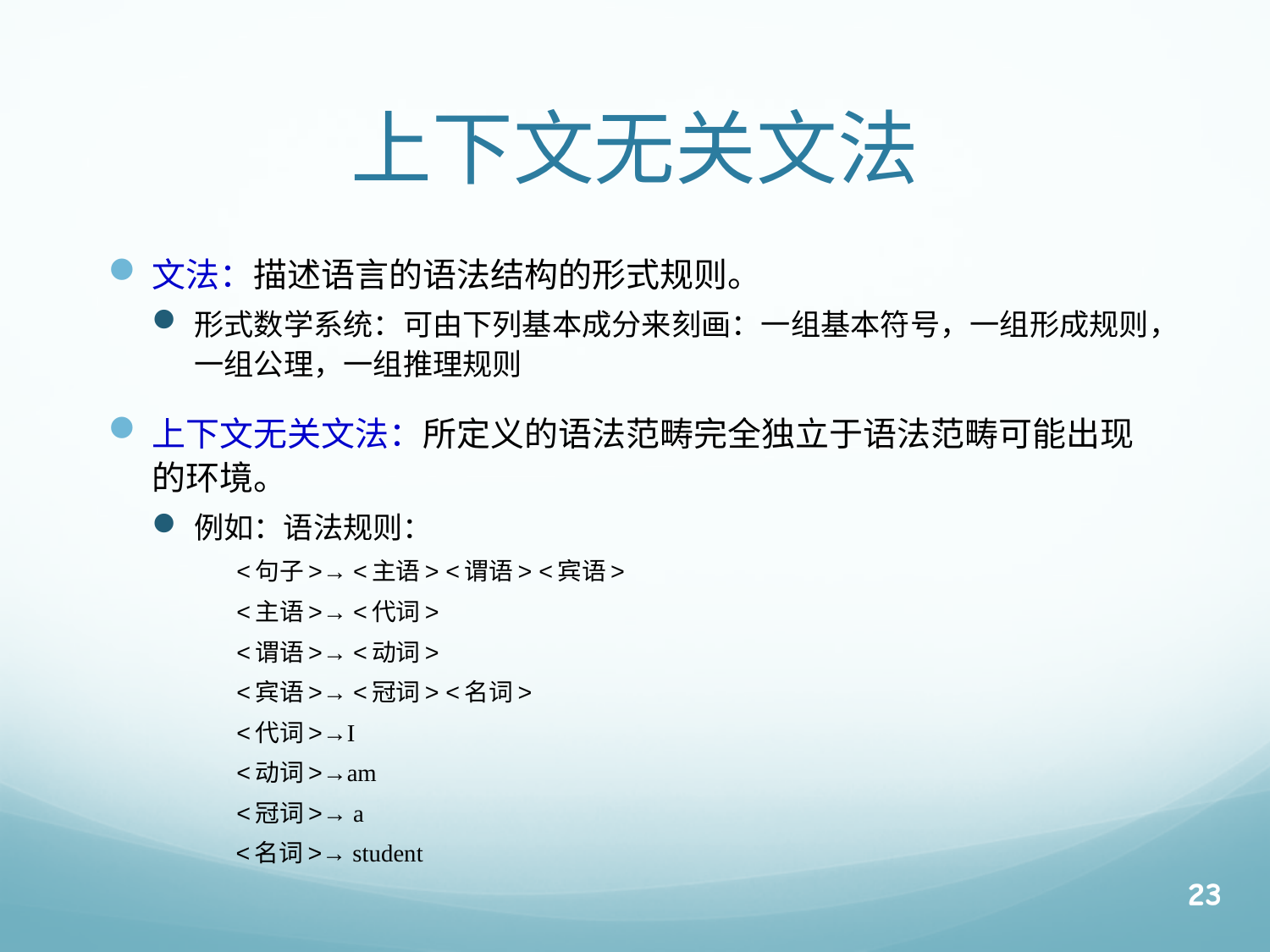

# 上下文无关文法
文法：描述语言的语法结构的形式规则。
形式数学系统：可由下列基本成分来刻画：一组基本符号，一组形成规则，一组公理，一组推理规则
上下文无关文法：所定义的语法范畴完全独立于语法范畴可能出现的环境。
例如：语法规则：
	 <句子>→ <主语> <谓语> <宾语>
	 <主语>→ <代词>
	 <谓语>→ <动词>
	 <宾语>→ <冠词> <名词>
	 <代词>→I
	 <动词>→am
	 <冠词>→ a
	 <名词>→ student
23